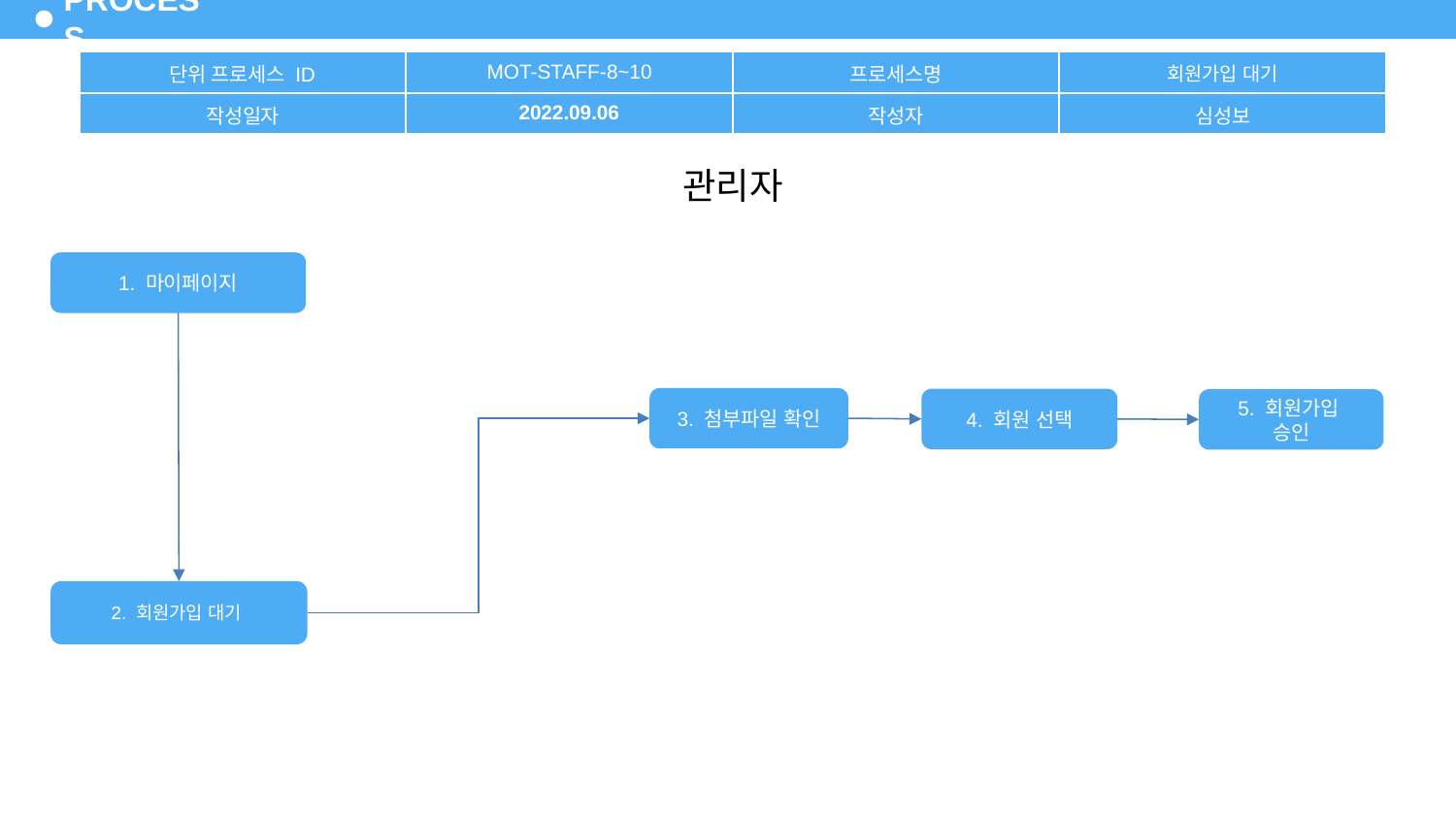

PROCESS
| 단위 프로세스 ID | MOT-STAFF-8~10 | 프로세스명 | 회원가입 대기 |
| --- | --- | --- | --- |
| 작성일자 | 2022.09.06 | 작성자 | 심성보 |
관리자
1. 마이페이지
3. 첨부파일 확인
4. 회원 선택
5. 회원가입
승인
2. 회원가입 대기